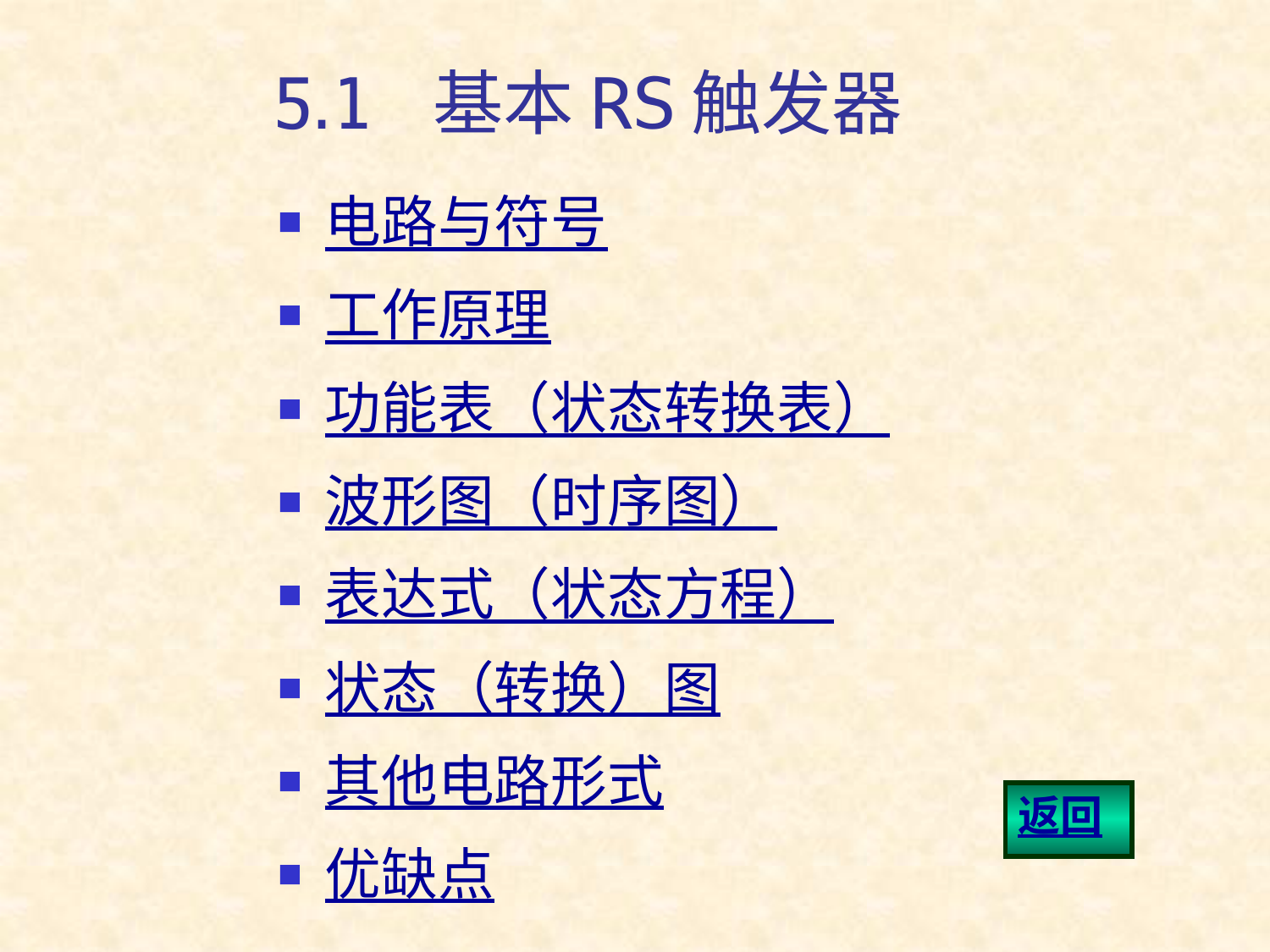

# 5.1  基本RS触发器
电路与符号
工作原理
功能表（状态转换表）
波形图（时序图）
表达式（状态方程）
状态（转换）图
其他电路形式
优缺点
返回